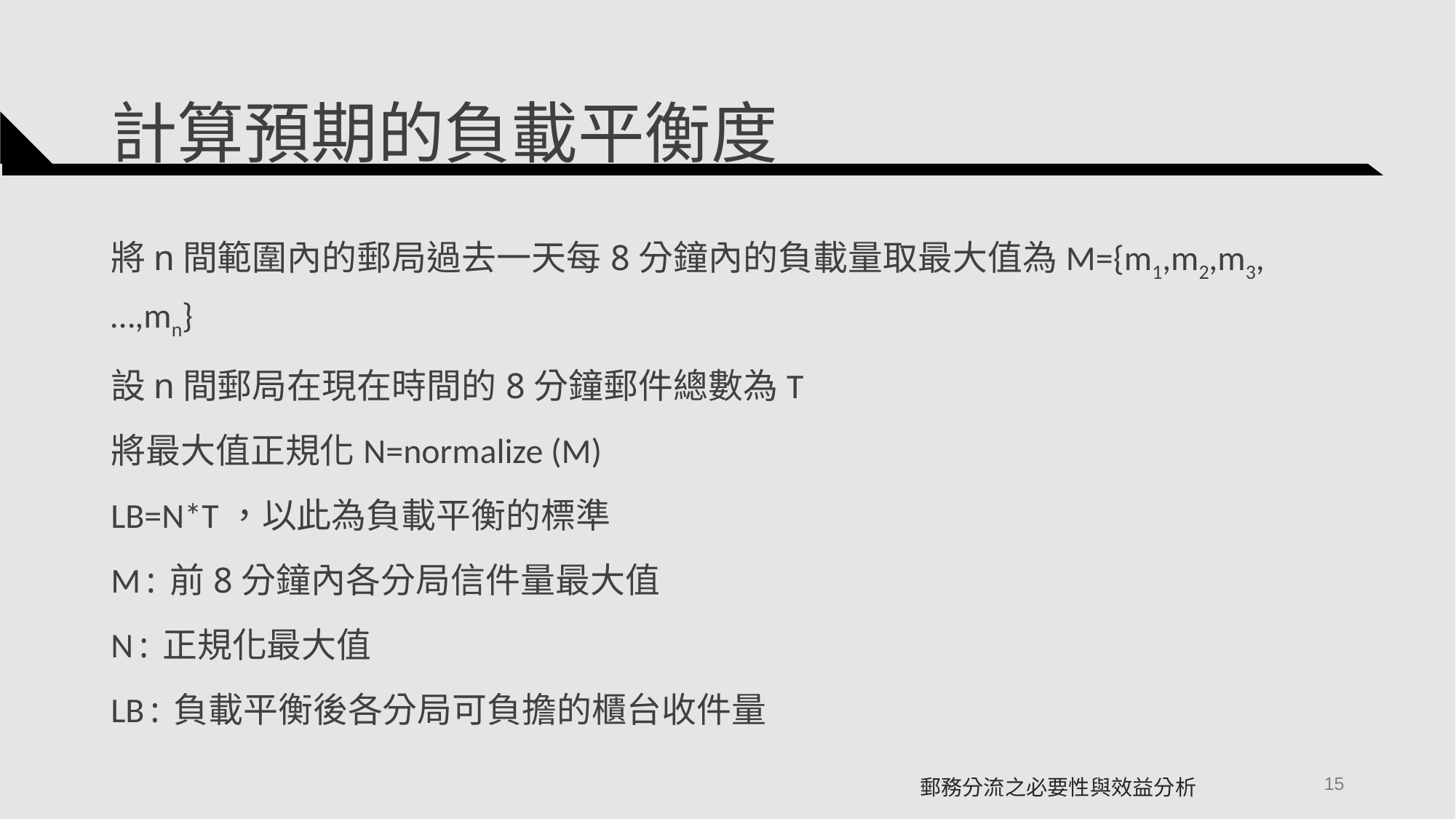

# 計算預期的負載平衡度
將n間範圍內的郵局過去一天每8分鐘內的負載量取最大值為M={m1,m2,m3,…,mn}
設n間郵局在現在時間的8分鐘郵件總數為T
將最大值正規化N=normalize (M)
LB=N*T，以此為負載平衡的標準
M:前8分鐘內各分局信件量最大值
N:正規化最大值
LB:負載平衡後各分局可負擔的櫃台收件量

15
郵務分流之必要性與效益分析